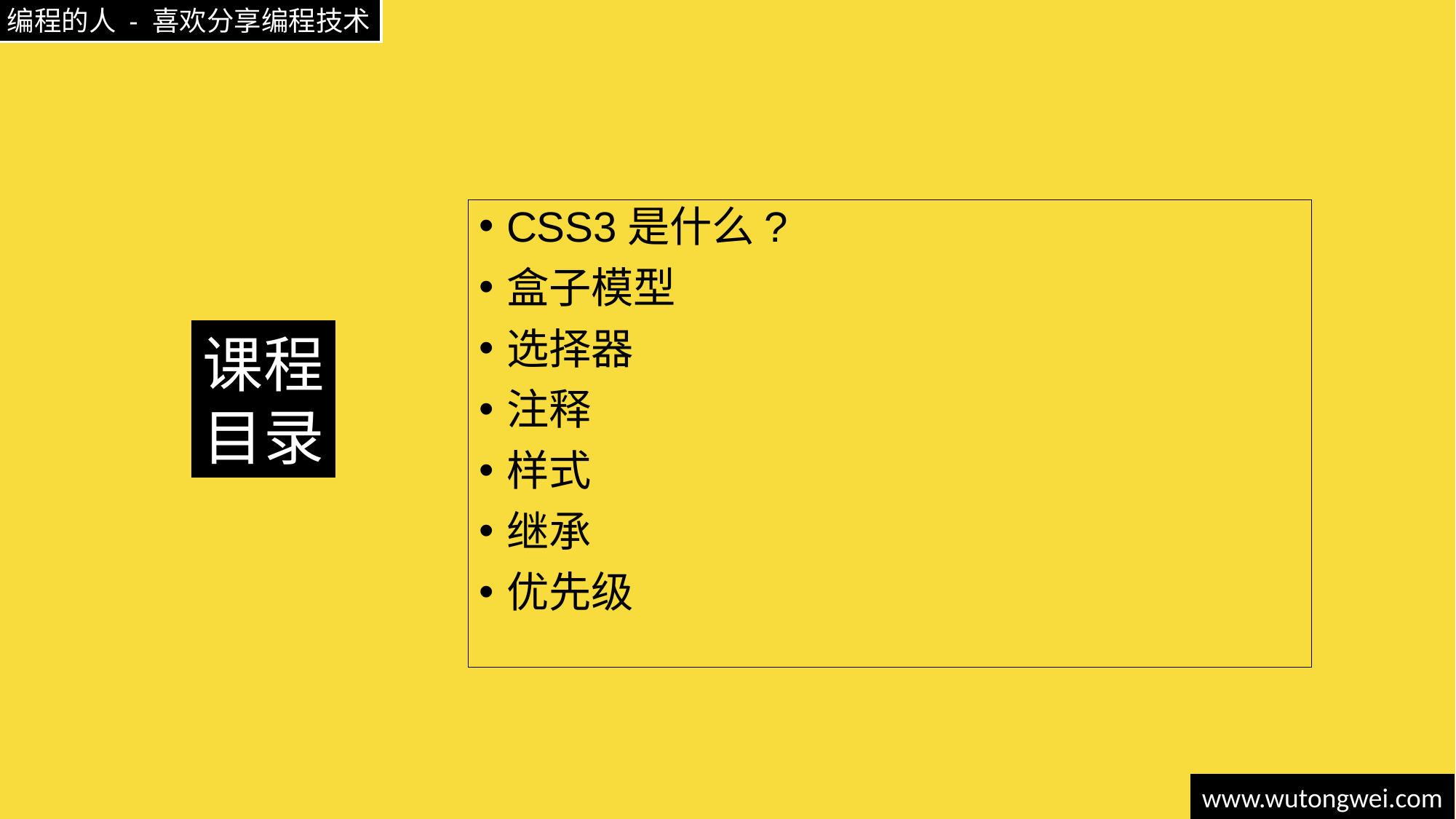

CSS3是什么?
盒子模型
选择器
注释
样式
继承
优先级